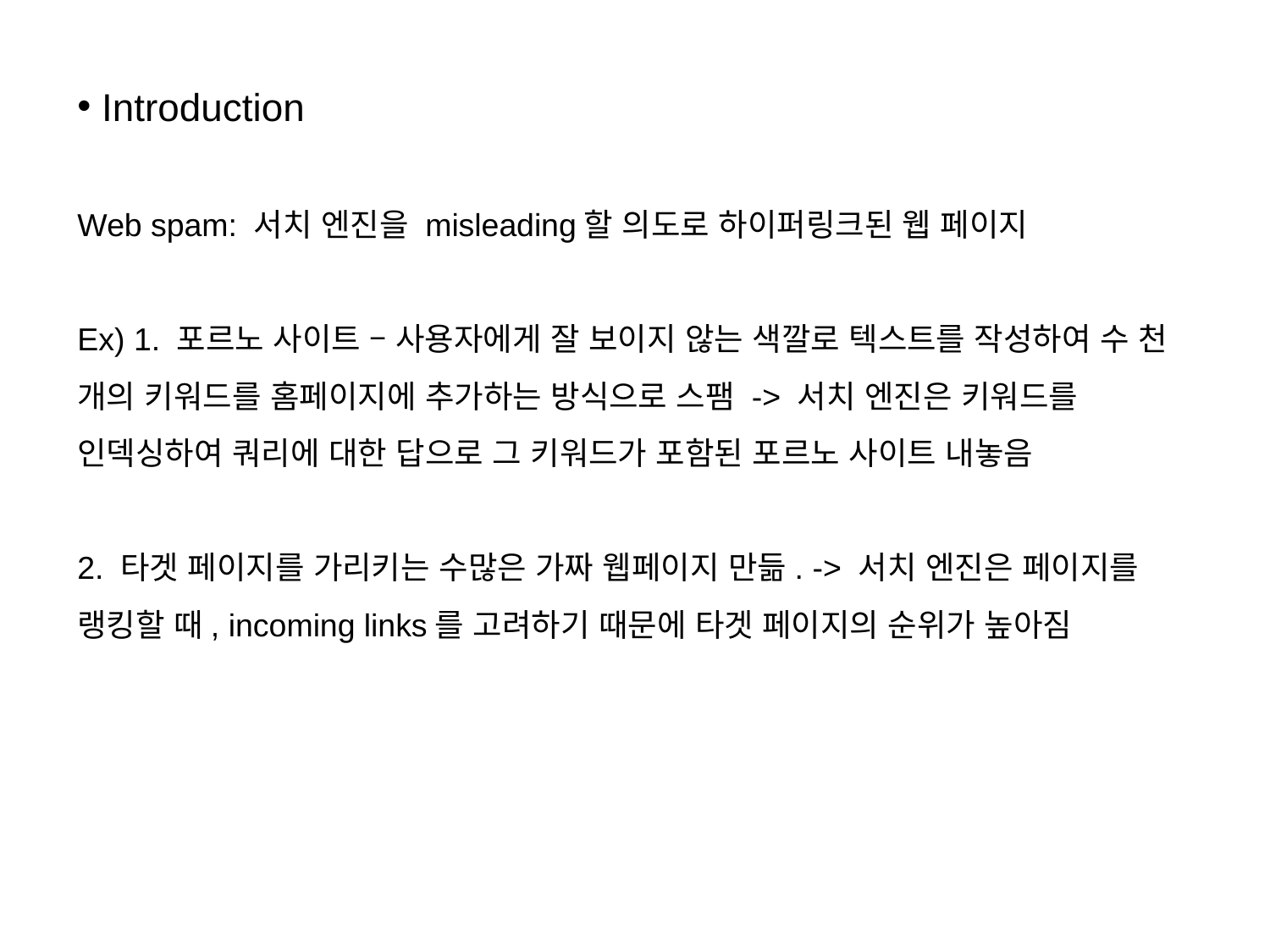

Introduction

Web spam: 서치 엔진을 misleading할 의도로 하이퍼링크된 웹 페이지

Ex) 1. 포르노 사이트 – 사용자에게 잘 보이지 않는 색깔로 텍스트를 작성하여 수 천 개의 키워드를 홈페이지에 추가하는 방식으로 스팸 -> 서치 엔진은 키워드를 인덱싱하여 쿼리에 대한 답으로 그 키워드가 포함된 포르노 사이트 내놓음

2. 타겟 페이지를 가리키는 수많은 가짜 웹페이지 만듦. -> 서치 엔진은 페이지를 랭킹할 때, incoming links를 고려하기 때문에 타겟 페이지의 순위가 높아짐